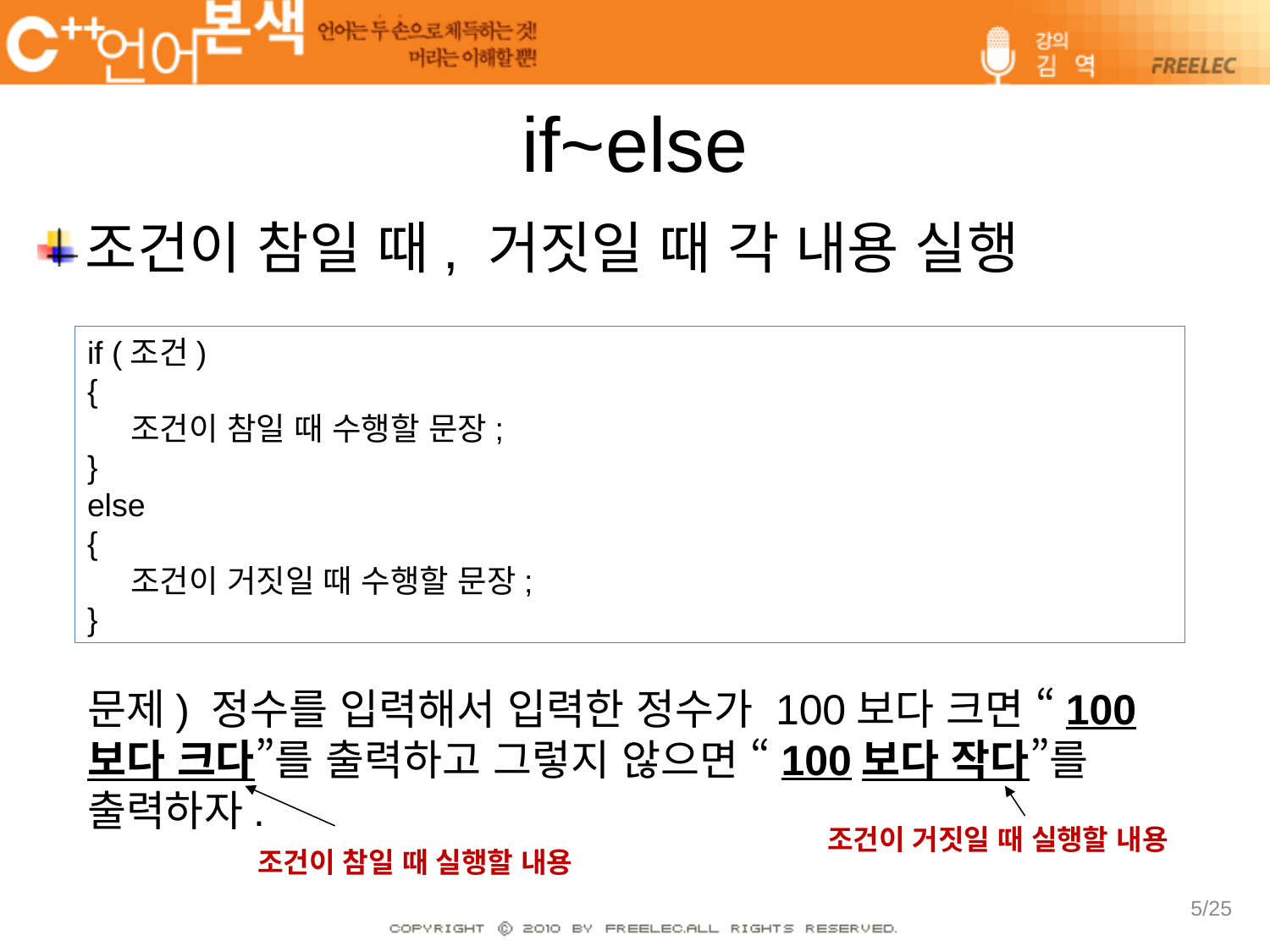

# if~else
조건이 참일 때, 거짓일 때 각 내용 실행
if (조건)
{
    조건이 참일 때 수행할 문장;
}
else
{
    조건이 거짓일 때 수행할 문장;
}
문제) 정수를 입력해서 입력한 정수가 100보다 크면 “100보다 크다”를 출력하고 그렇지 않으면 “100보다 작다”를 출력하자.
조건이 거짓일 때 실행할 내용
조건이 참일 때 실행할 내용
5/25